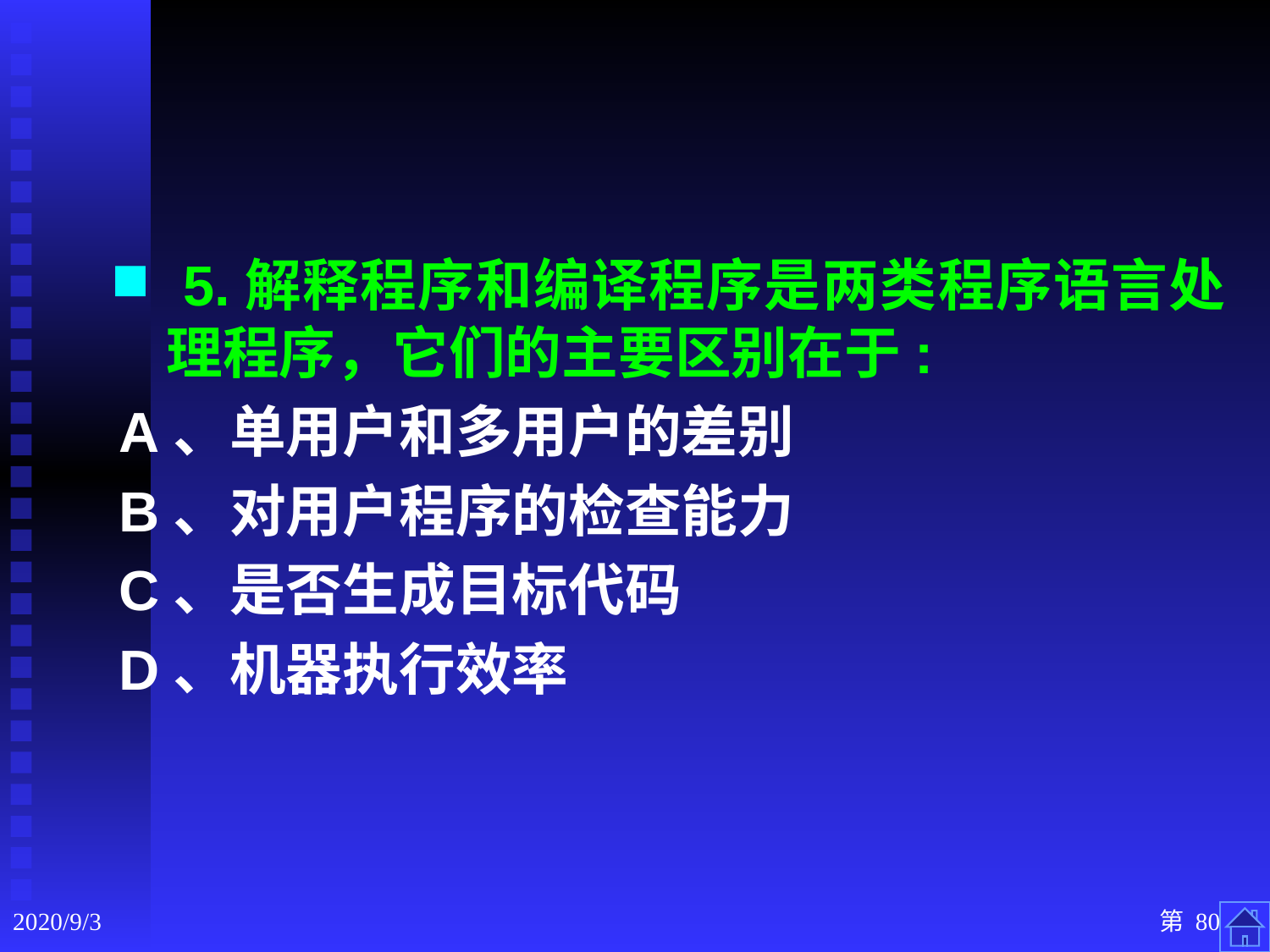

5.解释程序和编译程序是两类程序语言处理程序，它们的主要区别在于:
A、单用户和多用户的差别
B、对用户程序的检查能力
C、是否生成目标代码
D、机器执行效率

2020/9/3
第 80 页